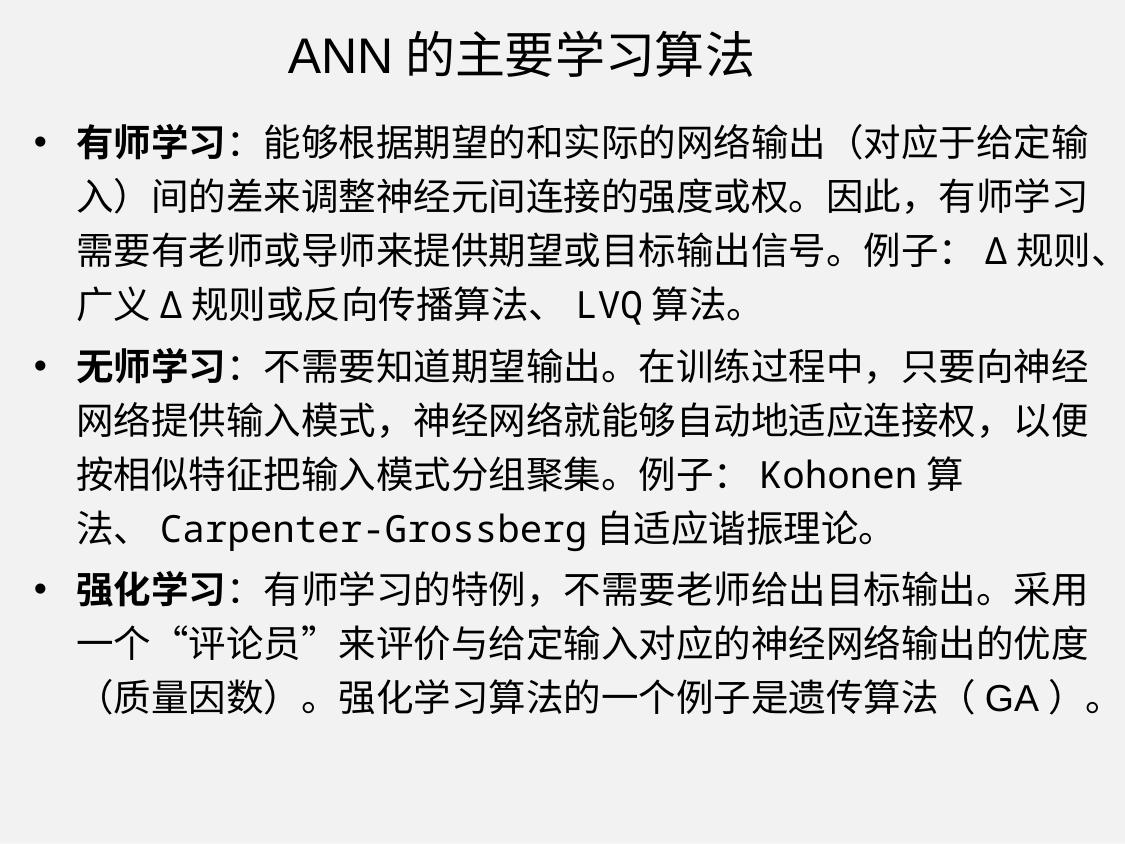

# ANN的主要学习算法
有师学习：能够根据期望的和实际的网络输出（对应于给定输入）间的差来调整神经元间连接的强度或权。因此，有师学习需要有老师或导师来提供期望或目标输出信号。例子：Δ规则、广义Δ规则或反向传播算法、LVQ算法。
无师学习：不需要知道期望输出。在训练过程中，只要向神经网络提供输入模式，神经网络就能够自动地适应连接权，以便按相似特征把输入模式分组聚集。例子：Kohonen算法、Carpenter-Grossberg自适应谐振理论。
强化学习：有师学习的特例，不需要老师给出目标输出。采用一个“评论员”来评价与给定输入对应的神经网络输出的优度（质量因数）。强化学习算法的一个例子是遗传算法（GA）。